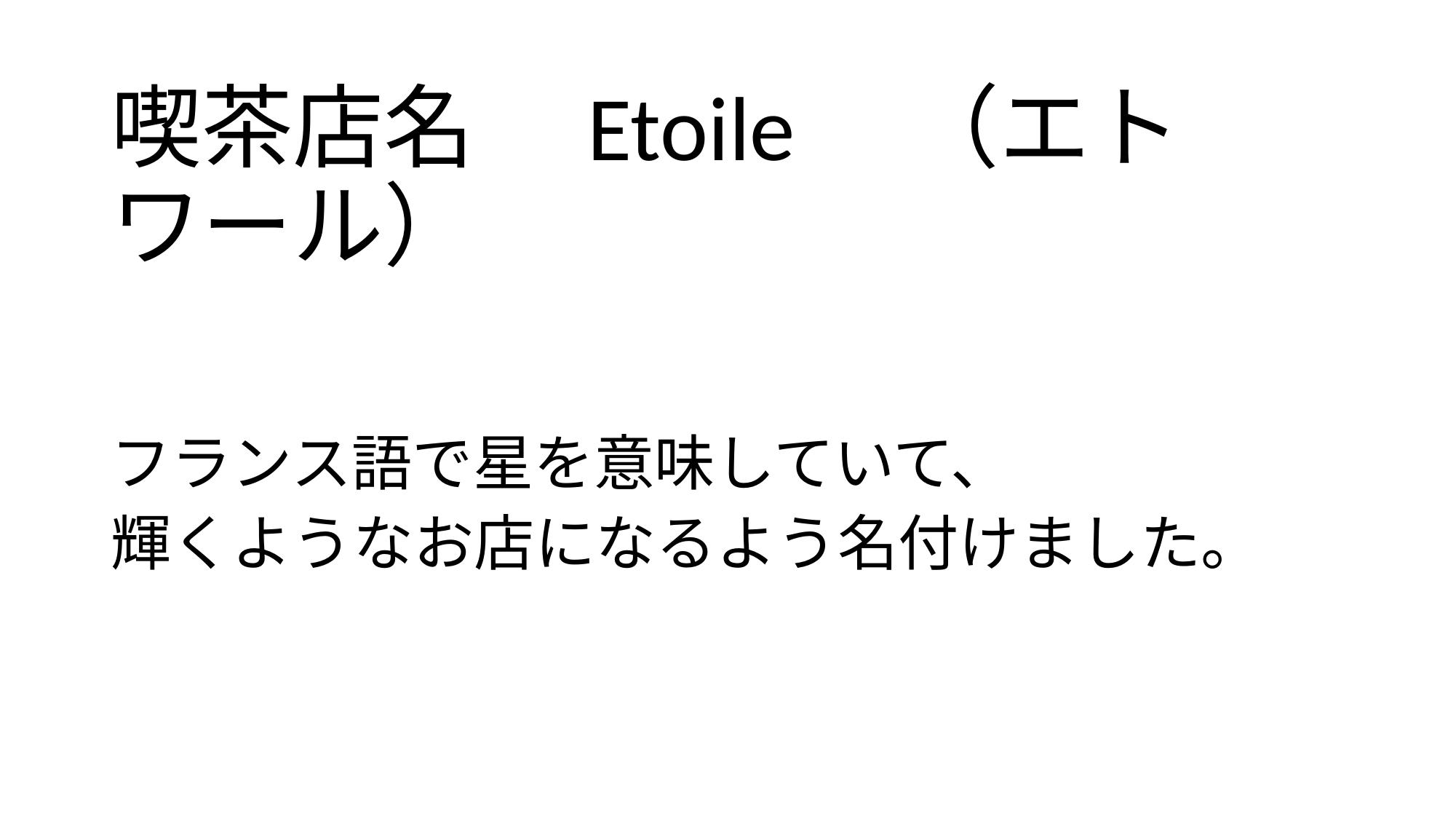

# 喫茶店名　Etoile　（エトワール）
フランス語で星を意味していて、
輝くようなお店になるよう名付けました。